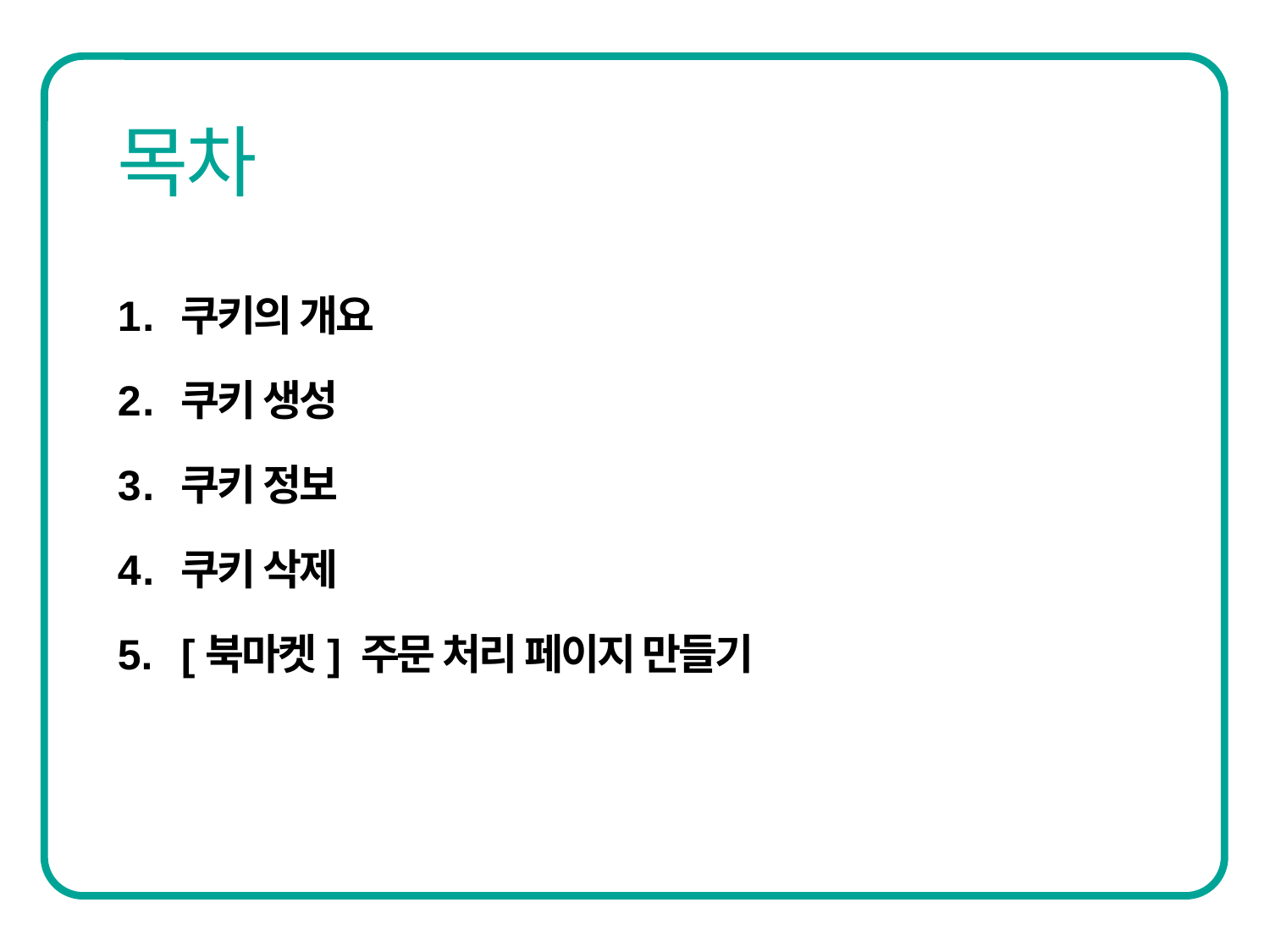

쿠키의 개요
쿠키 생성
쿠키 정보
쿠키 삭제
[북마켓] 주문 처리 페이지 만들기